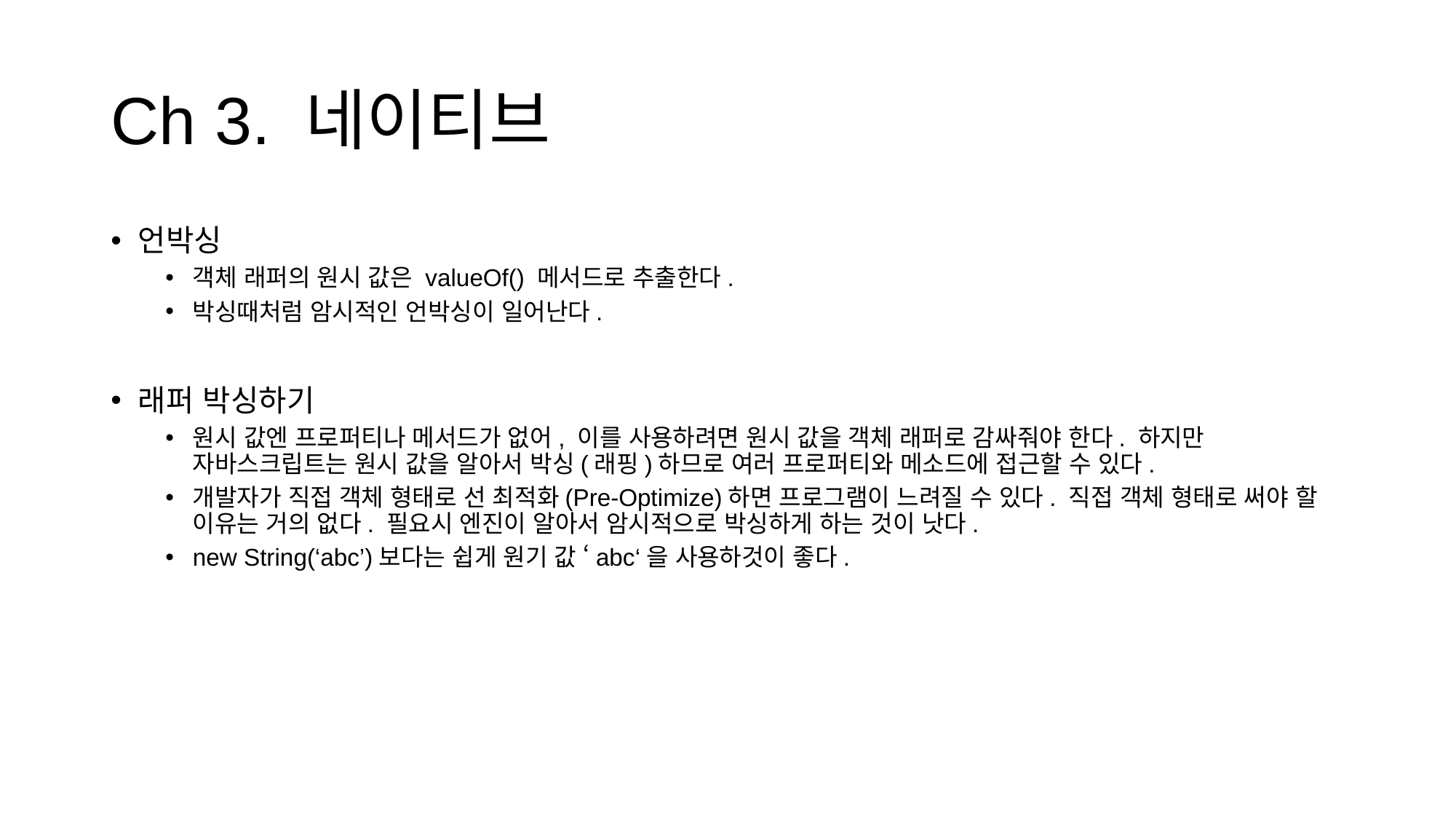

# Ch 3. 네이티브
언박싱
객체 래퍼의 원시 값은 valueOf() 메서드로 추출한다.
박싱때처럼 암시적인 언박싱이 일어난다.

래퍼 박싱하기
원시 값엔 프로퍼티나 메서드가 없어, 이를 사용하려면 원시 값을 객체 래퍼로 감싸줘야 한다. 하지만 자바스크립트는 원시 값을 알아서 박싱(래핑)하므로 여러 프로퍼티와 메소드에 접근할 수 있다.
개발자가 직접 객체 형태로 선 최적화(Pre-Optimize)하면 프로그램이 느려질 수 있다. 직접 객체 형태로 써야 할 이유는 거의 없다. 필요시 엔진이 알아서 암시적으로 박싱하게 하는 것이 낫다.
new String(‘abc’)보다는 쉽게 원기 값 ‘abc‘을 사용하것이 좋다.